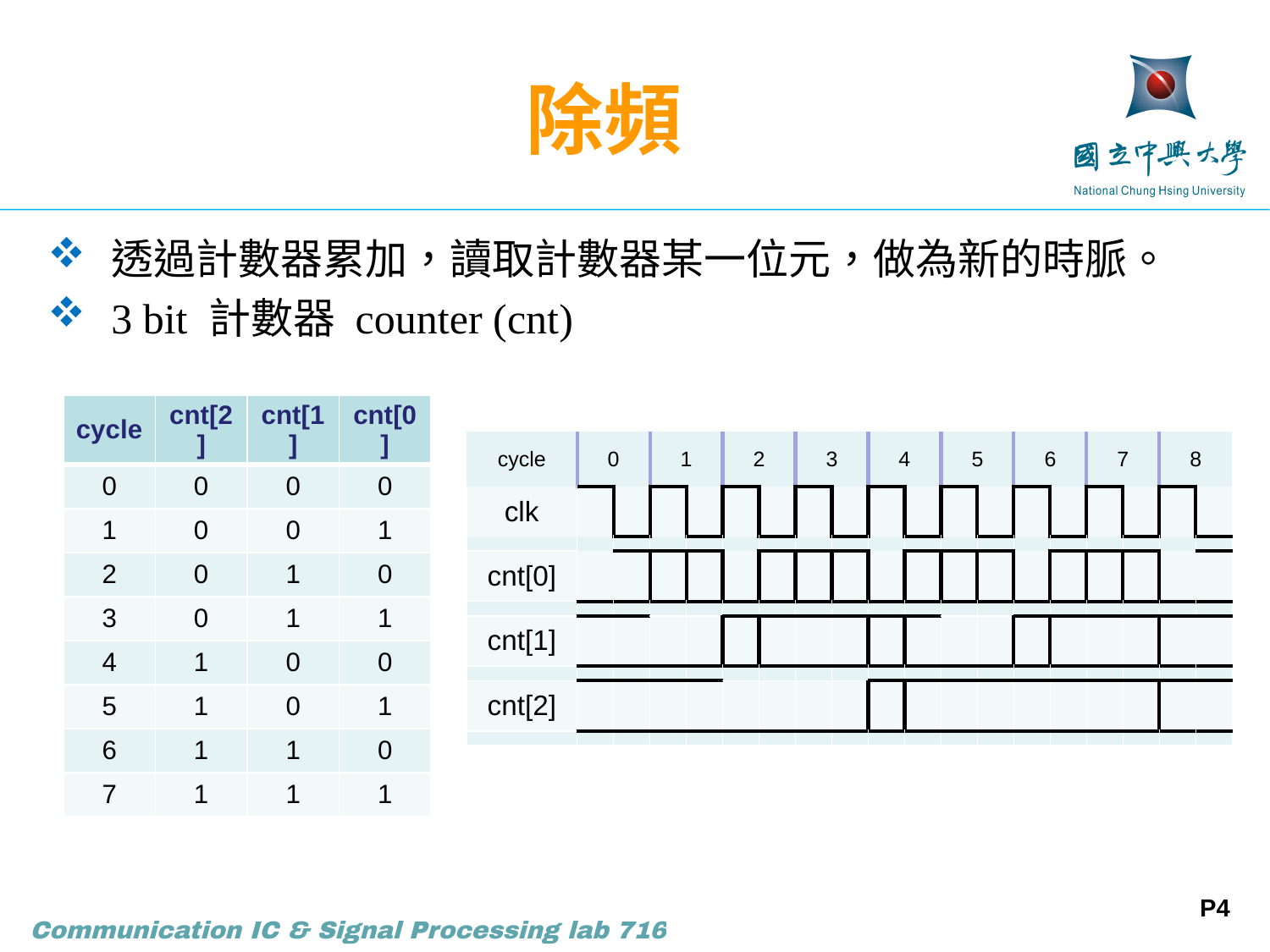

# 除頻
透過計數器累加，讀取計數器某一位元，做為新的時脈。
3 bit 計數器 counter (cnt)
| cycle | cnt[2] | cnt[1] | cnt[0] |
| --- | --- | --- | --- |
| 0 | 0 | 0 | 0 |
| 1 | 0 | 0 | 1 |
| 2 | 0 | 1 | 0 |
| 3 | 0 | 1 | 1 |
| 4 | 1 | 0 | 0 |
| 5 | 1 | 0 | 1 |
| 6 | 1 | 1 | 0 |
| 7 | 1 | 1 | 1 |
| cycle | 0 |  | 1 |  | 2 |  | 3 |  | 4 |  | 5 |  | 6 |  | 7 |  | 8 |  |
| --- | --- | --- | --- | --- | --- | --- | --- | --- | --- | --- | --- | --- | --- | --- | --- | --- | --- | --- |
| clk |  |  |  |  |  |  |  |  |  |  |  |  |  |  |  |  |  |  |
|  |  |  |  |  |  |  |  |  |  |  |  |  |  |  |  |  |  |  |
| cnt[0] |  |  |  |  |  |  |  |  |  |  |  |  |  |  |  |  |  |  |
|  |  |  |  |  |  |  |  |  |  |  |  |  |  |  |  |  |  |  |
| cnt[1] |  |  |  |  |  |  |  |  |  |  |  |  |  |  |  |  |  |  |
|  |  |  |  |  |  |  |  |  |  |  |  |  |  |  |  |  |  |  |
| cnt[2] |  |  |  |  |  |  |  |  |  |  |  |  |  |  |  |  |  |  |
|  |  |  |  |  |  |  |  |  |  |  |  |  |  |  |  |  |  |  |